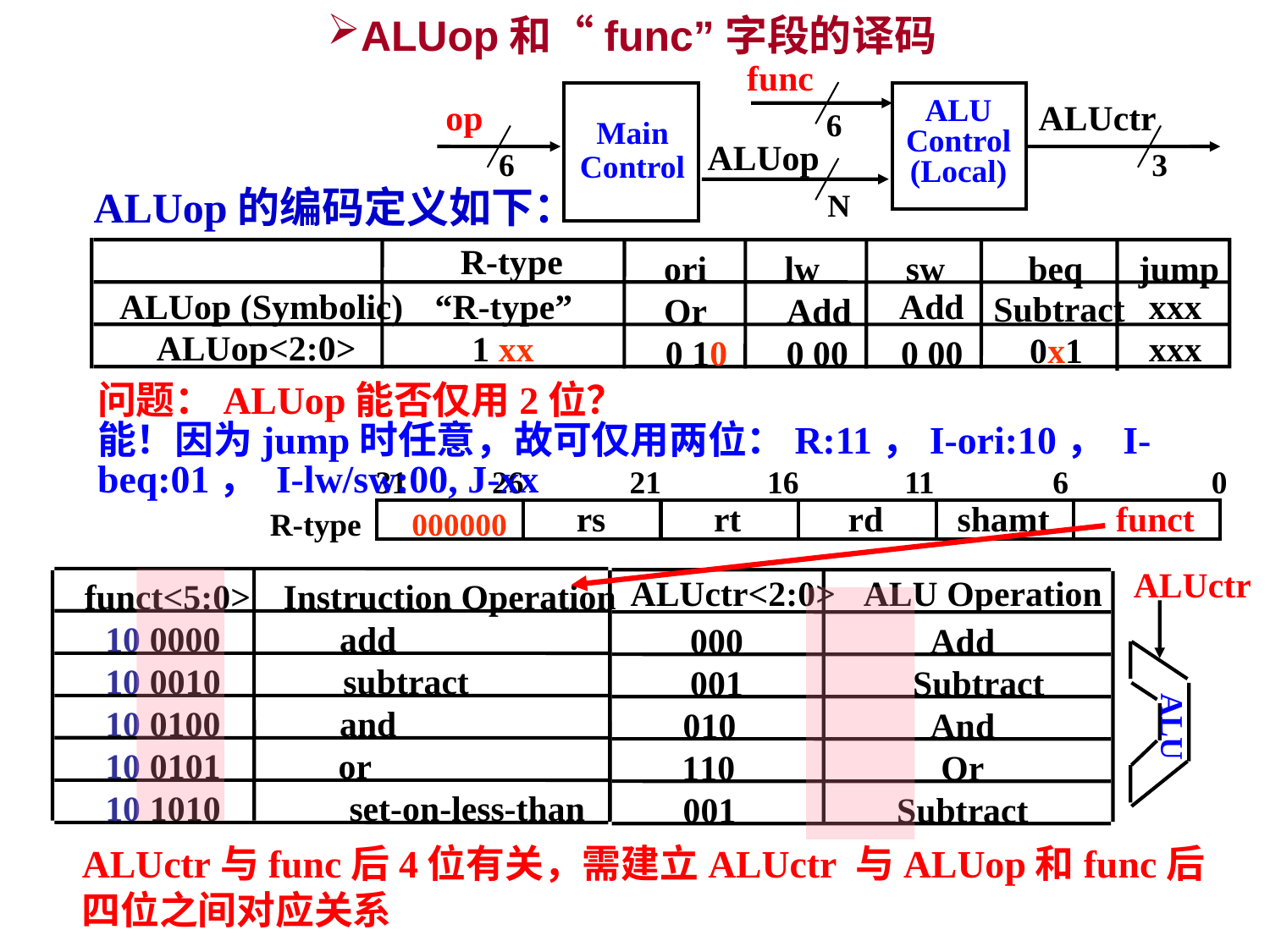

# ALUop和“func”字段的译码
func

ALU
Control
(Local)
op
ALUctr
6

Main
Control

ALUop
6
3

N
ALUop的编码定义如下：
R-type

ori
lw
sw
beq
jump

ALUop (Symbolic)
“R-type”
Add
xxx
Subtract

Or
Add
ALUop<2:0>
1 xx
xxx
 0x1

0 10
0 00
0 00

问题：ALUop能否仅用2位？
能！因为jump时任意，故可仅用两位：R:11，I-ori:10， I-beq:01， I-lw/sw:00, J-xx
31
26
21
16
11
6
0
rs

rt

rd

shamt

funct

000000

R-type

ALUctr

ALU
ALUctr<2:0>
ALU Operation

000
Add

001
Subtract

010
And

110
Or

001
 Subtract

funct<5:0>
Instruction Operation

10 0000
add

10 0010
subtract

10 0100
and

10 0101
or

10 1010
set-on-less-than

ALUctr与func后4位有关，需建立ALUctr 与ALUop和func后四位之间对应关系